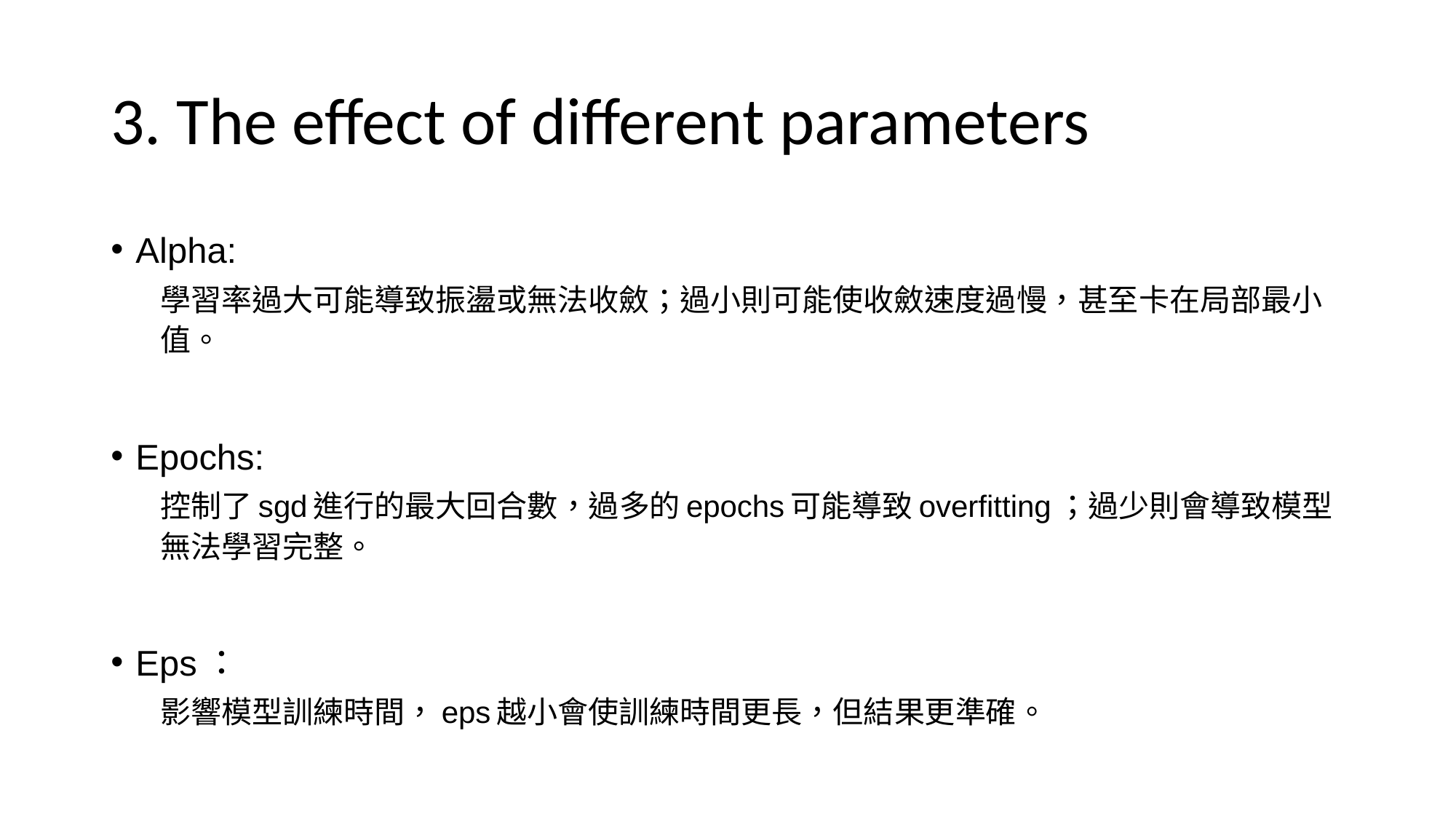

# 3. The effect of different parameters
Alpha:
學習率過大可能導致振盪或無法收斂；過小則可能使收斂速度過慢，甚至卡在局部最小值。

Epochs:
控制了sgd進行的最大回合數，過多的epochs可能導致overfitting；過少則會導致模型無法學習完整。

Eps：
影響模型訓練時間，eps越小會使訓練時間更長，但結果更準確。